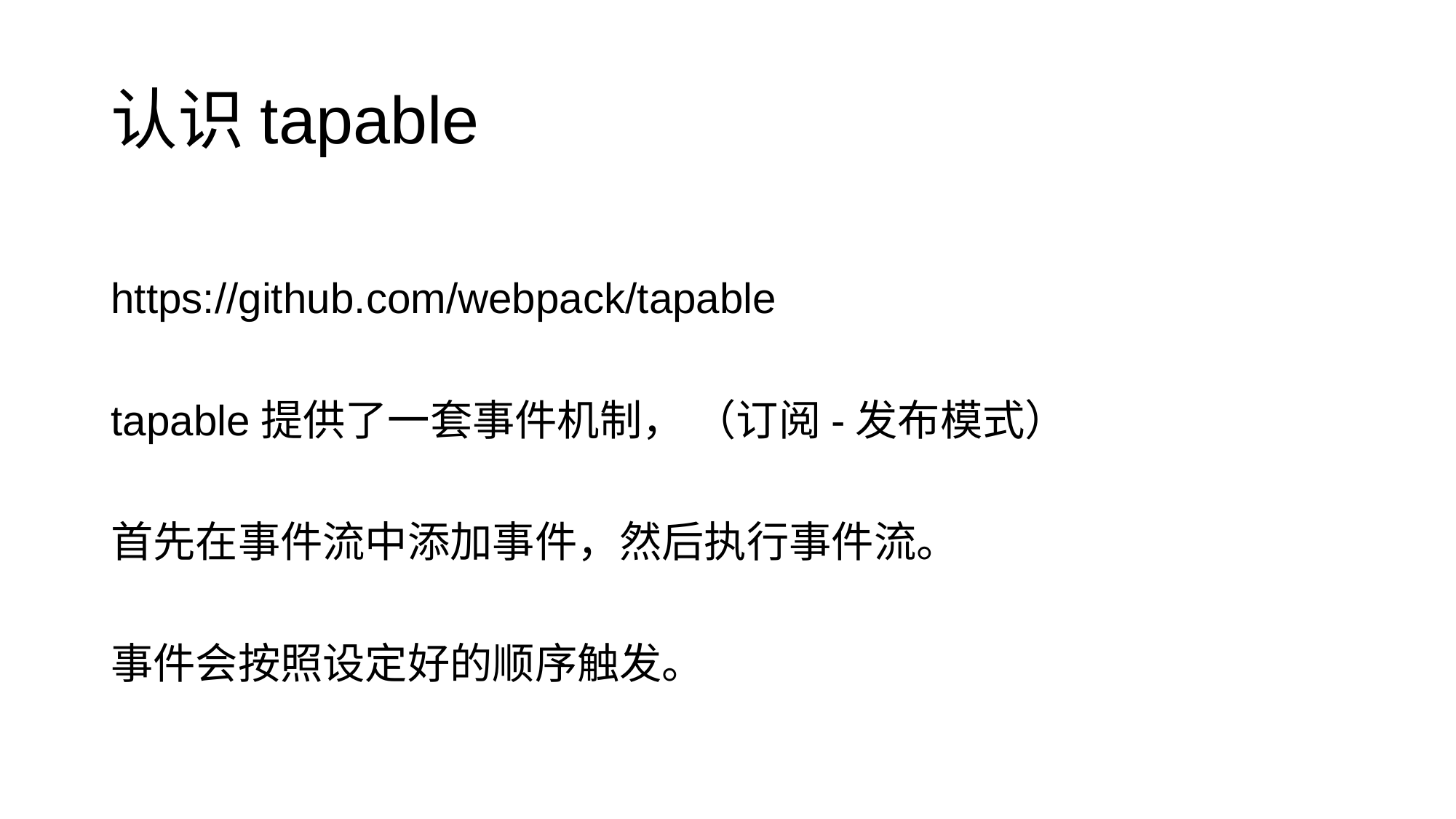

# 认识tapable
https://github.com/webpack/tapable

tapable提供了一套事件机制， （订阅-发布模式）

首先在事件流中添加事件，然后执行事件流。

事件会按照设定好的顺序触发。